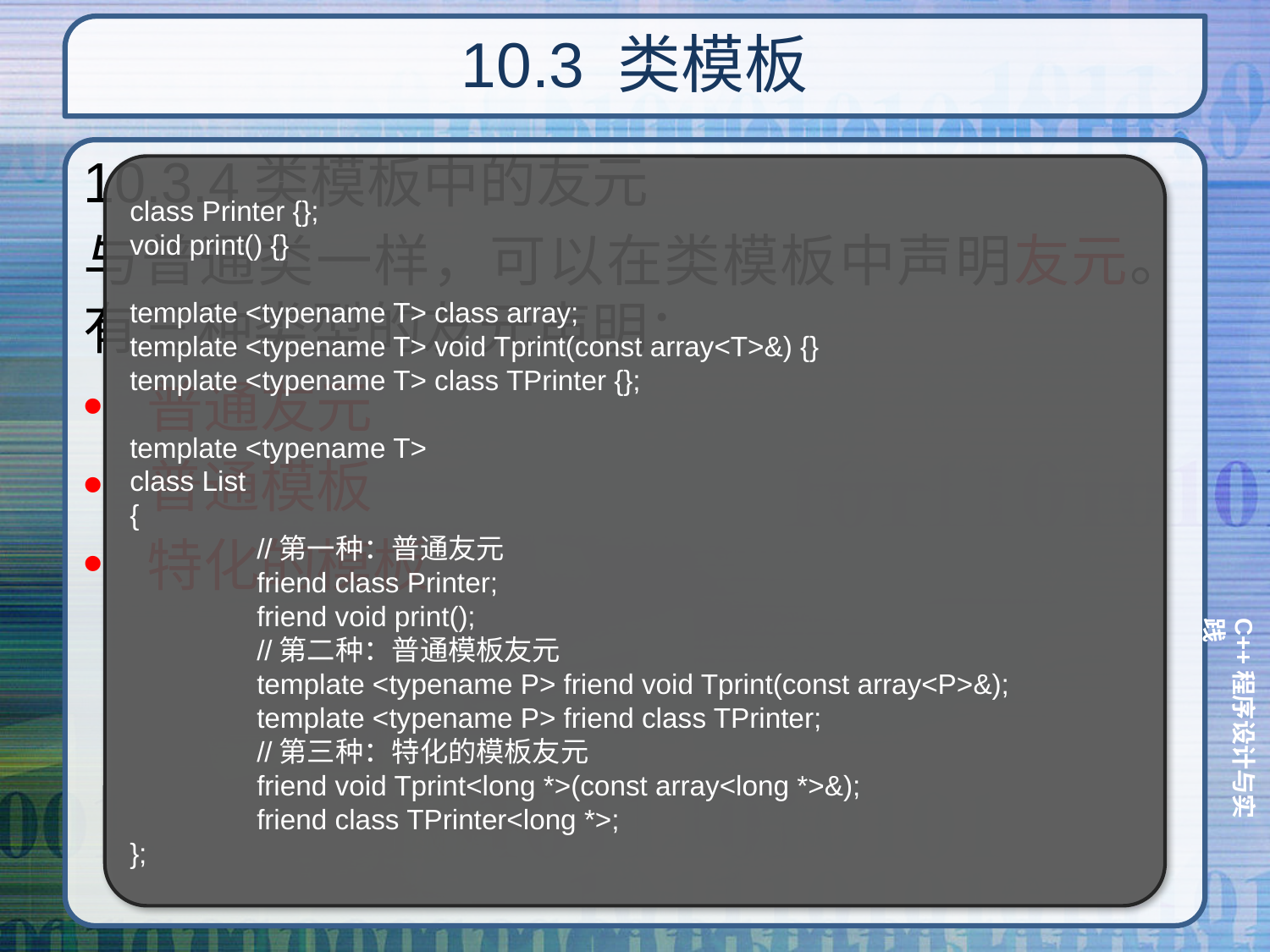

# 10.3 类模板
10.3.4类模板中的友元
与普通类一样，可以在类模板中声明友元。有三种类型的友元声明：
普通友元
普通模板
特化的模板
class Printer {};
void print() {}

template <typename T> class array;
template <typename T> void Tprint(const array<T>&) {}
template <typename T> class TPrinter {};

template <typename T>
class List
{
	//第一种：普通友元
	friend class Printer;
	friend void print();
	//第二种：普通模板友元
	template <typename P> friend void Tprint(const array<P>&);
	template <typename P> friend class TPrinter;
	//第三种：特化的模板友元
	friend void Tprint<long *>(const array<long *>&);
	friend class TPrinter<long *>;
};